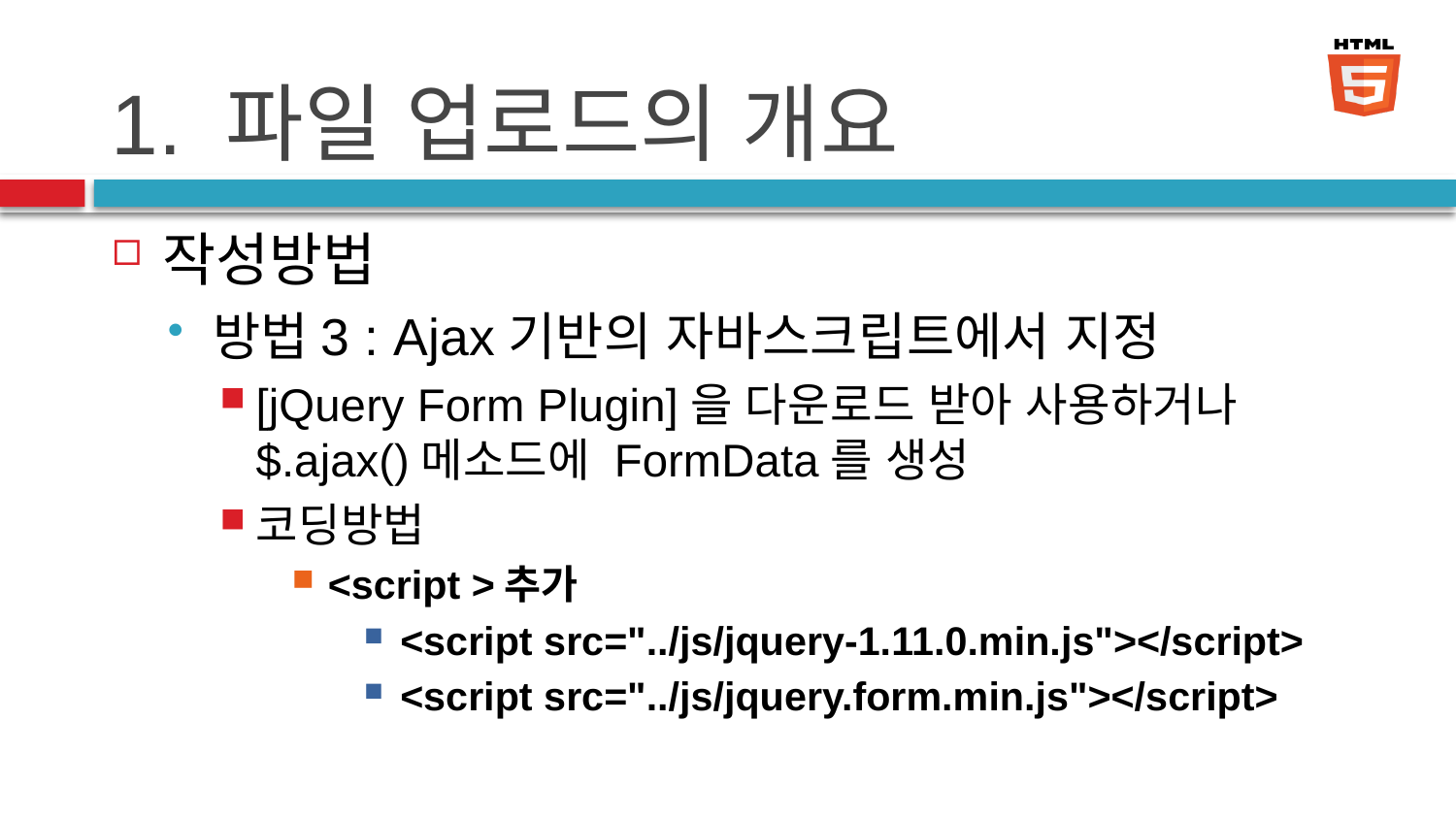

# 1. 파일 업로드의 개요
작성방법
방법3 : Ajax기반의 자바스크립트에서 지정
[jQuery Form Plugin]을 다운로드 받아 사용하거나 $.ajax()메소드에 FormData를 생성
코딩방법
<script >추가
<script src="../js/jquery-1.11.0.min.js"></script>
<script src="../js/jquery.form.min.js"></script>